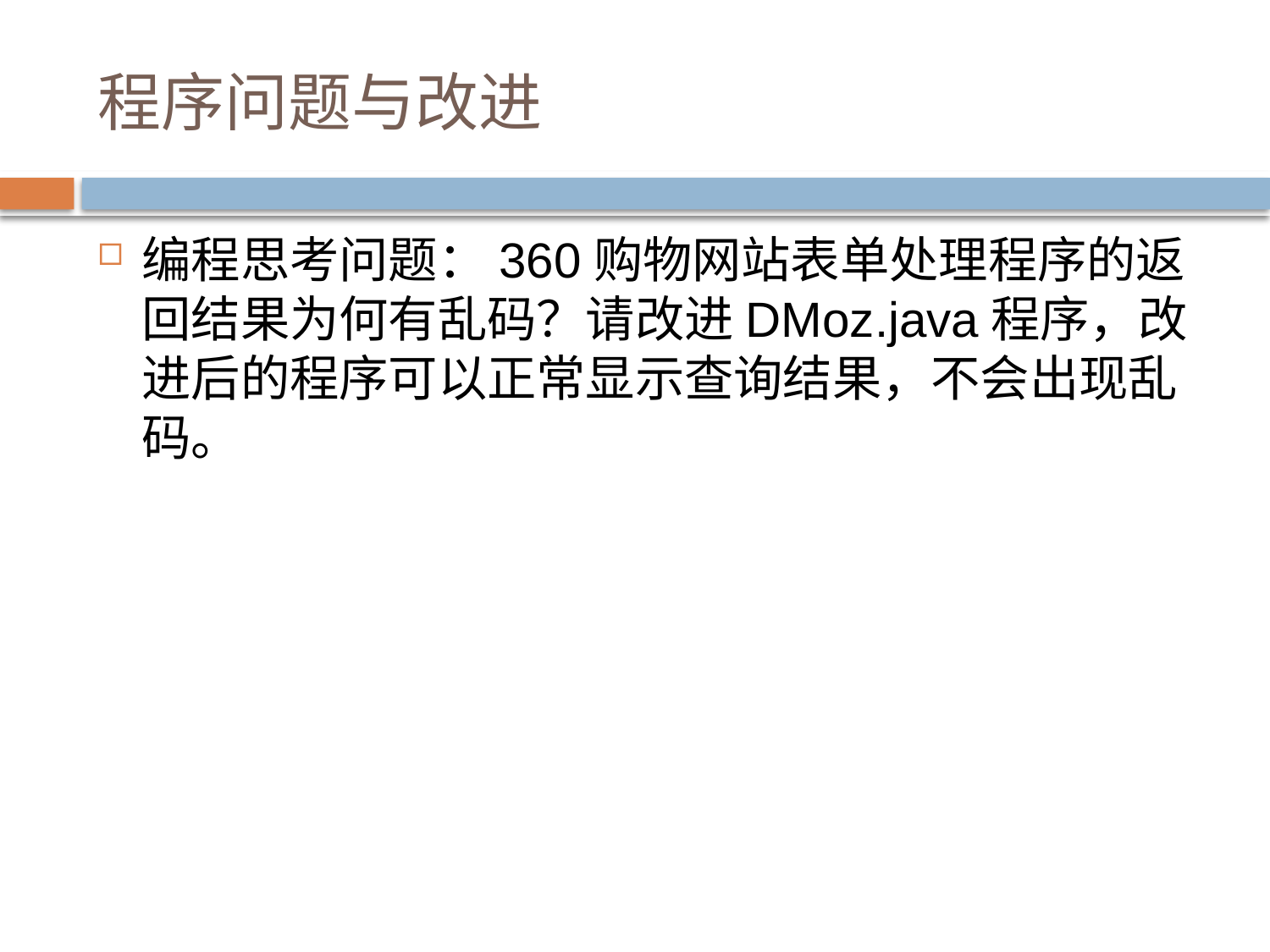

# 程序问题与改进

编程思考问题：360购物网站表单处理程序的返回结果为何有乱码？请改进DMoz.java程序，改进后的程序可以正常显示查询结果，不会出现乱码。